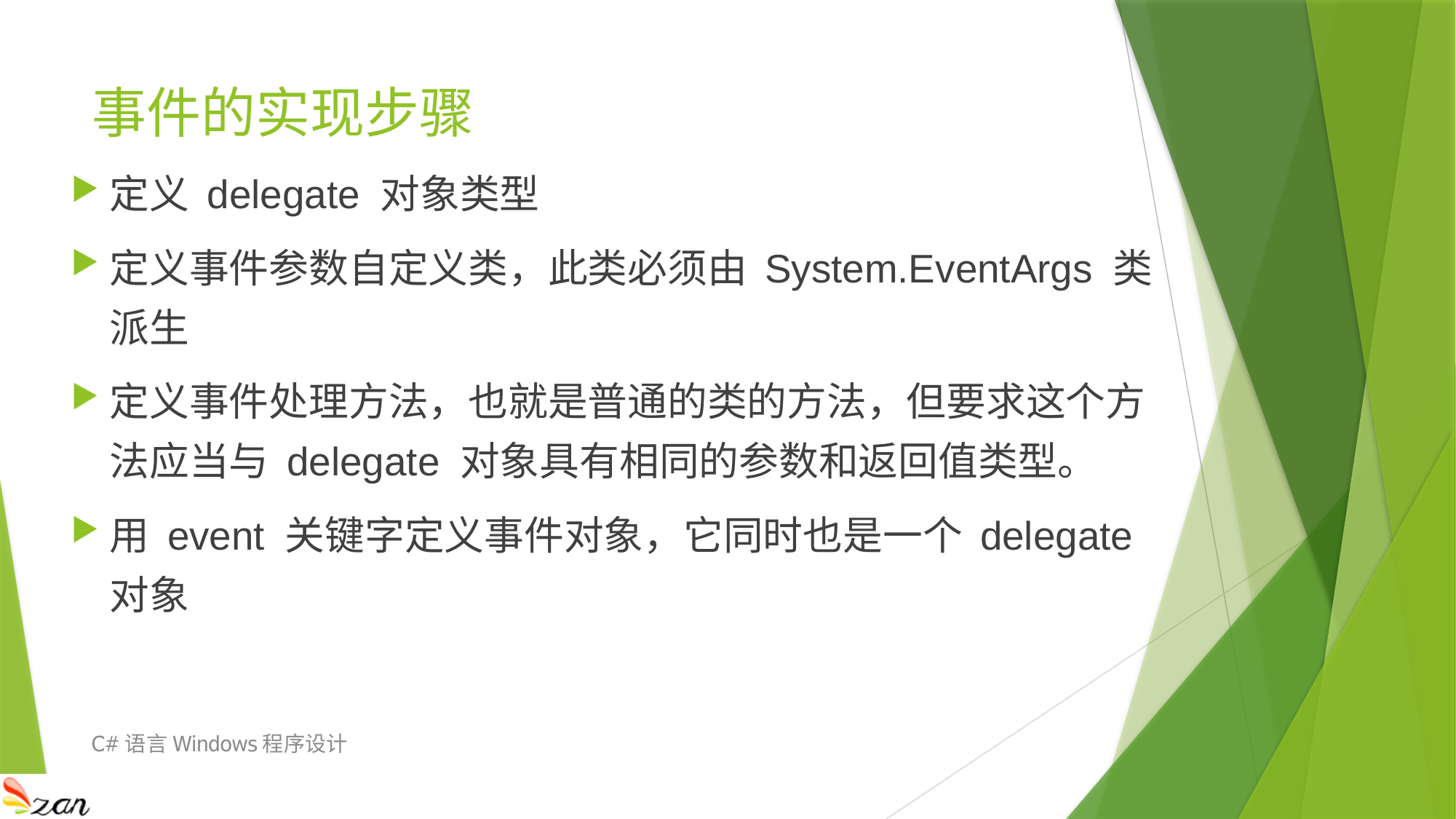

# 事件的实现步骤
定义 delegate 对象类型
定义事件参数自定义类，此类必须由 System.EventArgs 类派生
定义事件处理方法，也就是普通的类的方法，但要求这个方法应当与 delegate 对象具有相同的参数和返回值类型。
用 event 关键字定义事件对象，它同时也是一个 delegate 对象
C#语言Windows程序设计